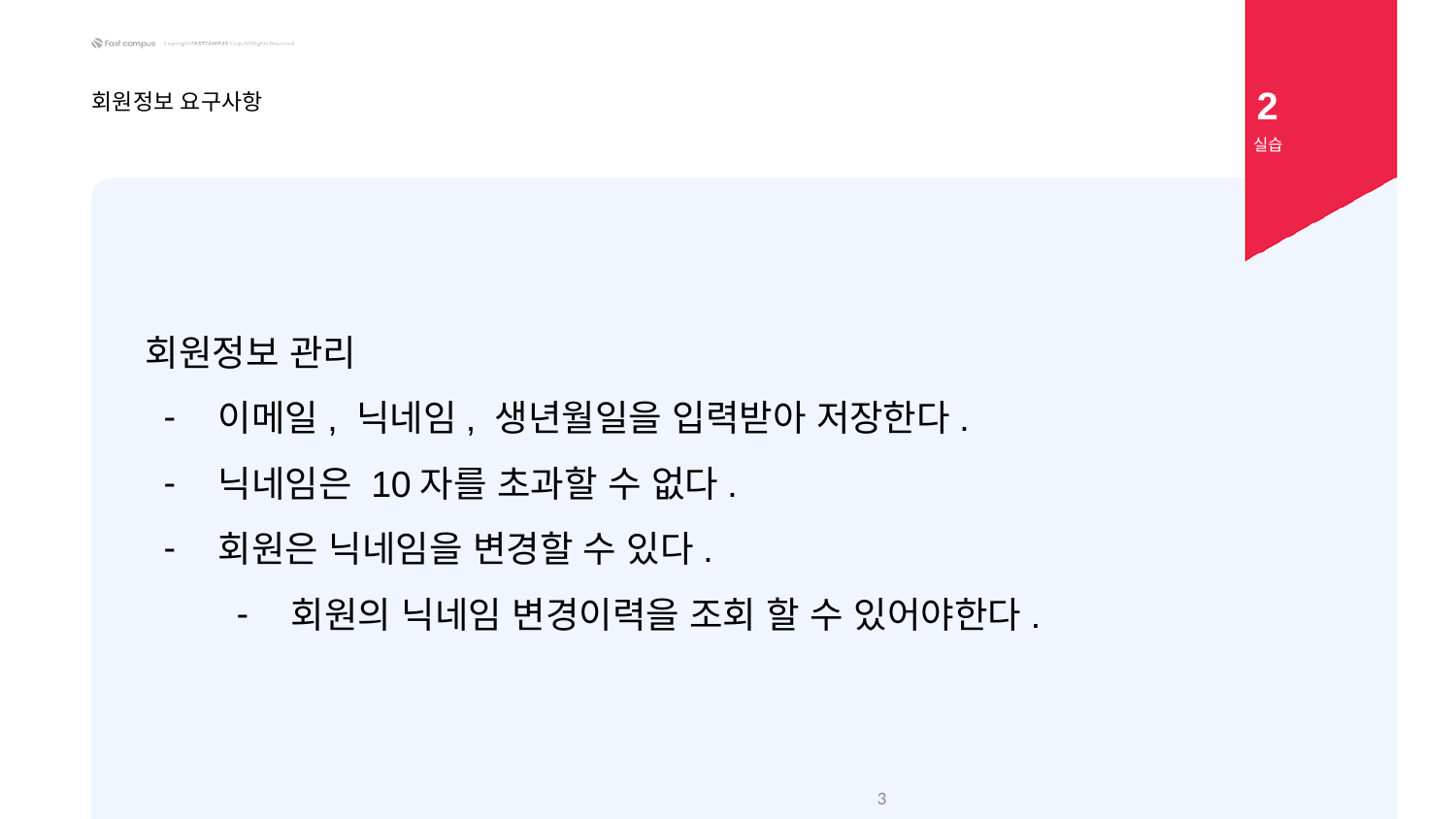

2
회원정보 요구사항
 실습
회원정보 관리
이메일, 닉네임, 생년월일을 입력받아 저장한다.
닉네임은 10자를 초과할 수 없다.
회원은 닉네임을 변경할 수 있다.
회원의 닉네임 변경이력을 조회 할 수 있어야한다.
3